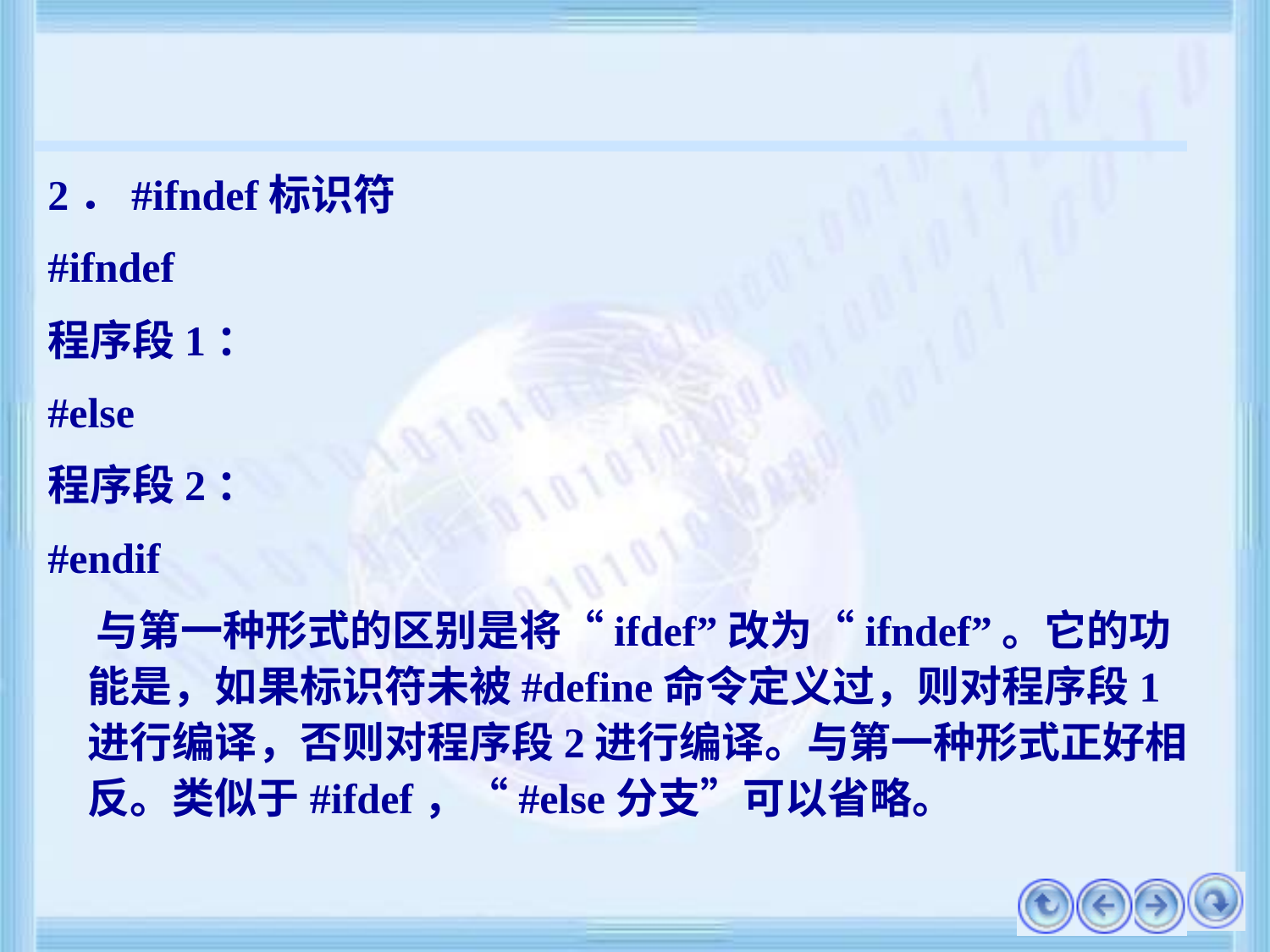

#
2．#ifndef标识符
#ifndef
程序段1：
#else
程序段2：
#endif
    与第一种形式的区别是将“ifdef”改为“ifndef”。它的功能是，如果标识符未被#define命令定义过，则对程序段1进行编译，否则对程序段2进行编译。与第一种形式正好相反。类似于#ifdef，“#else分支”可以省略。